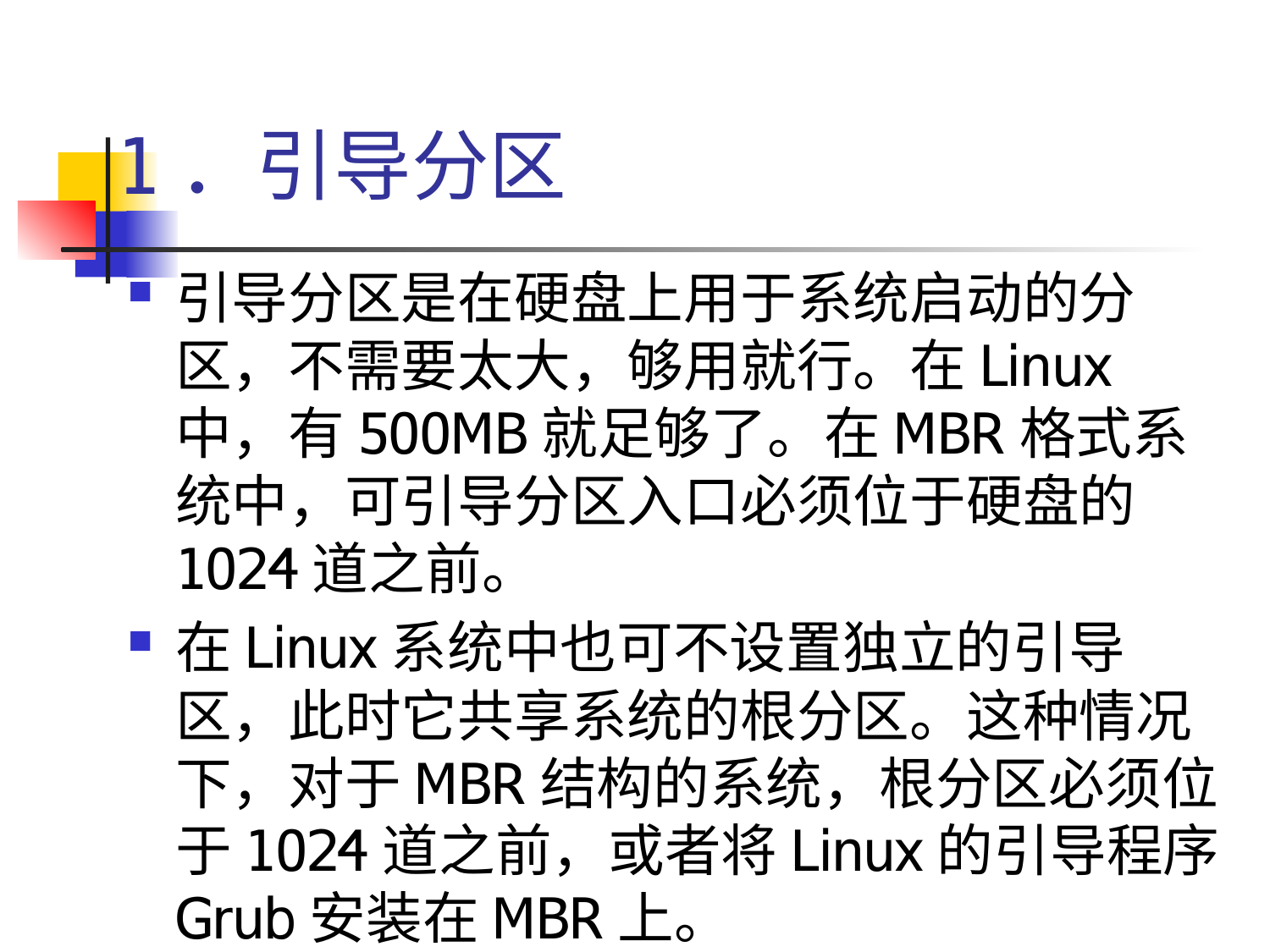

# 1．引导分区
引导分区是在硬盘上用于系统启动的分区，不需要太大，够用就行。在Linux中，有500MB就足够了。在MBR格式系统中，可引导分区入口必须位于硬盘的1024道之前。
在Linux系统中也可不设置独立的引导区，此时它共享系统的根分区。这种情况下，对于MBR结构的系统，根分区必须位于1024道之前，或者将Linux的引导程序Grub安装在MBR上。